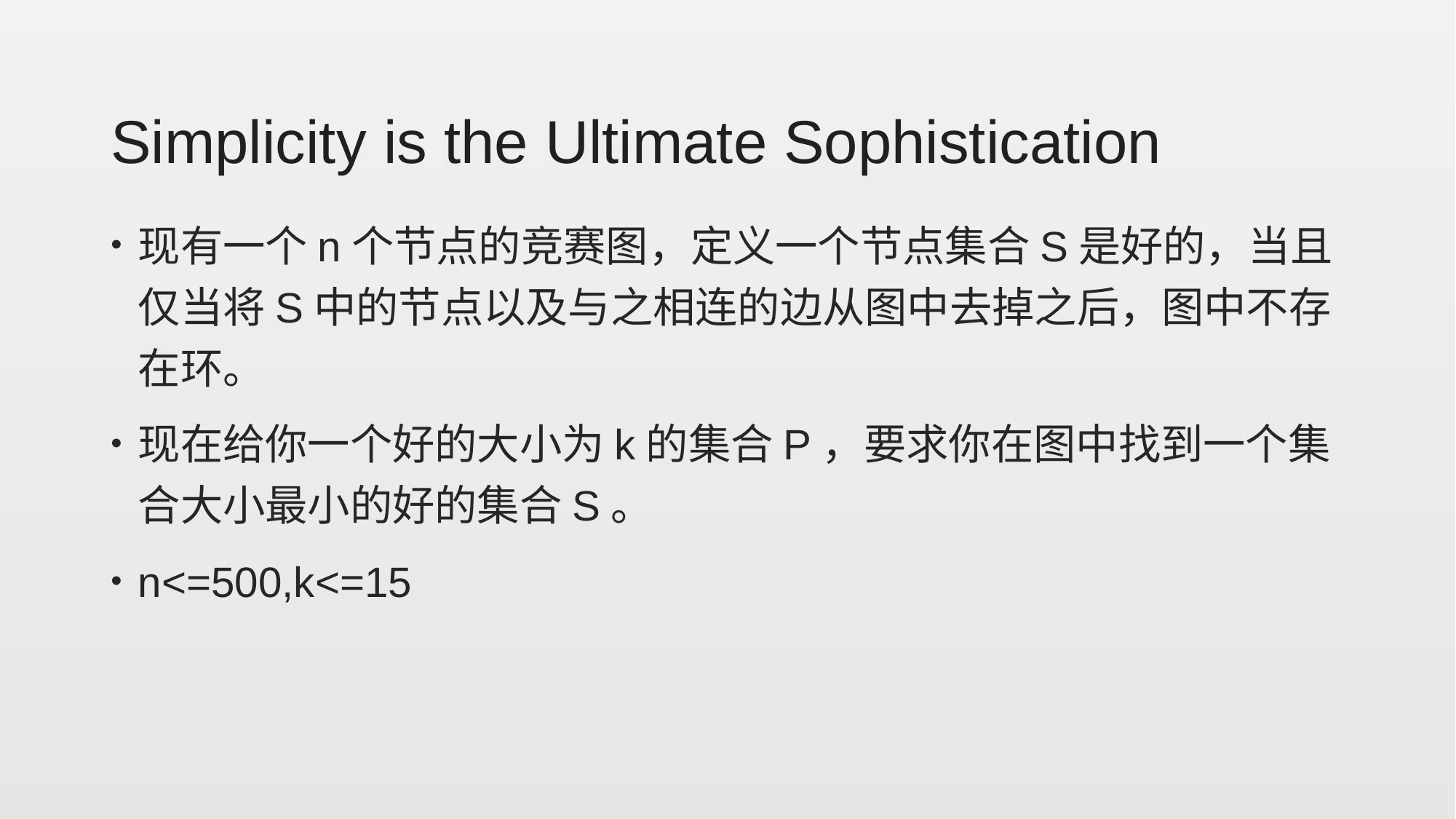

# Simplicity is the Ultimate Sophistication
现有一个n个节点的竞赛图，定义一个节点集合S是好的，当且仅当将S中的节点以及与之相连的边从图中去掉之后，图中不存在环。
现在给你一个好的大小为k的集合P，要求你在图中找到一个集合大小最小的好的集合S。
n<=500,k<=15